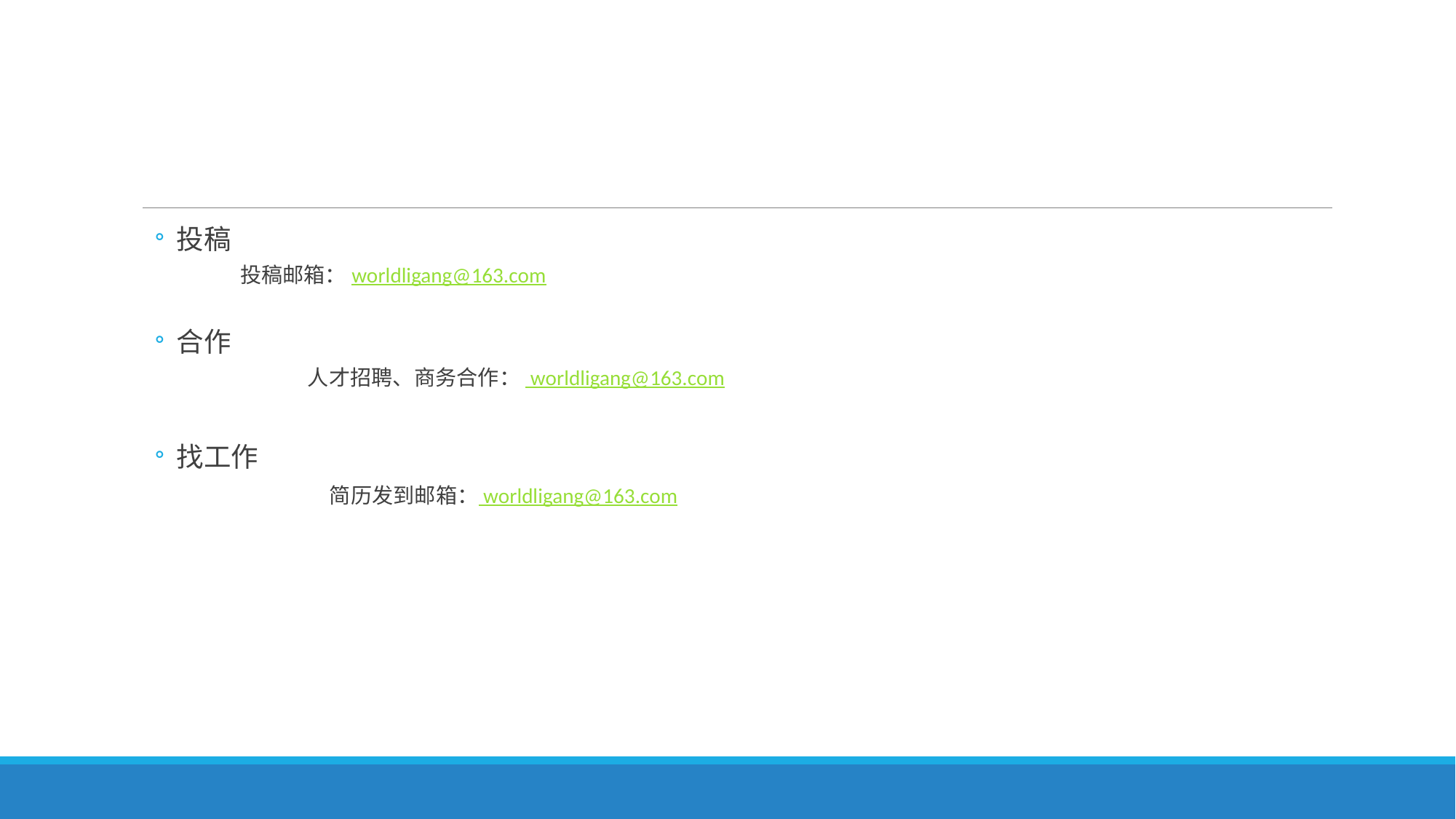

#
投稿
投稿邮箱：worldligang@163.com

合作
	人才招聘、商务合作： worldligang@163.com

找工作
	简历发到邮箱： worldligang@163.com